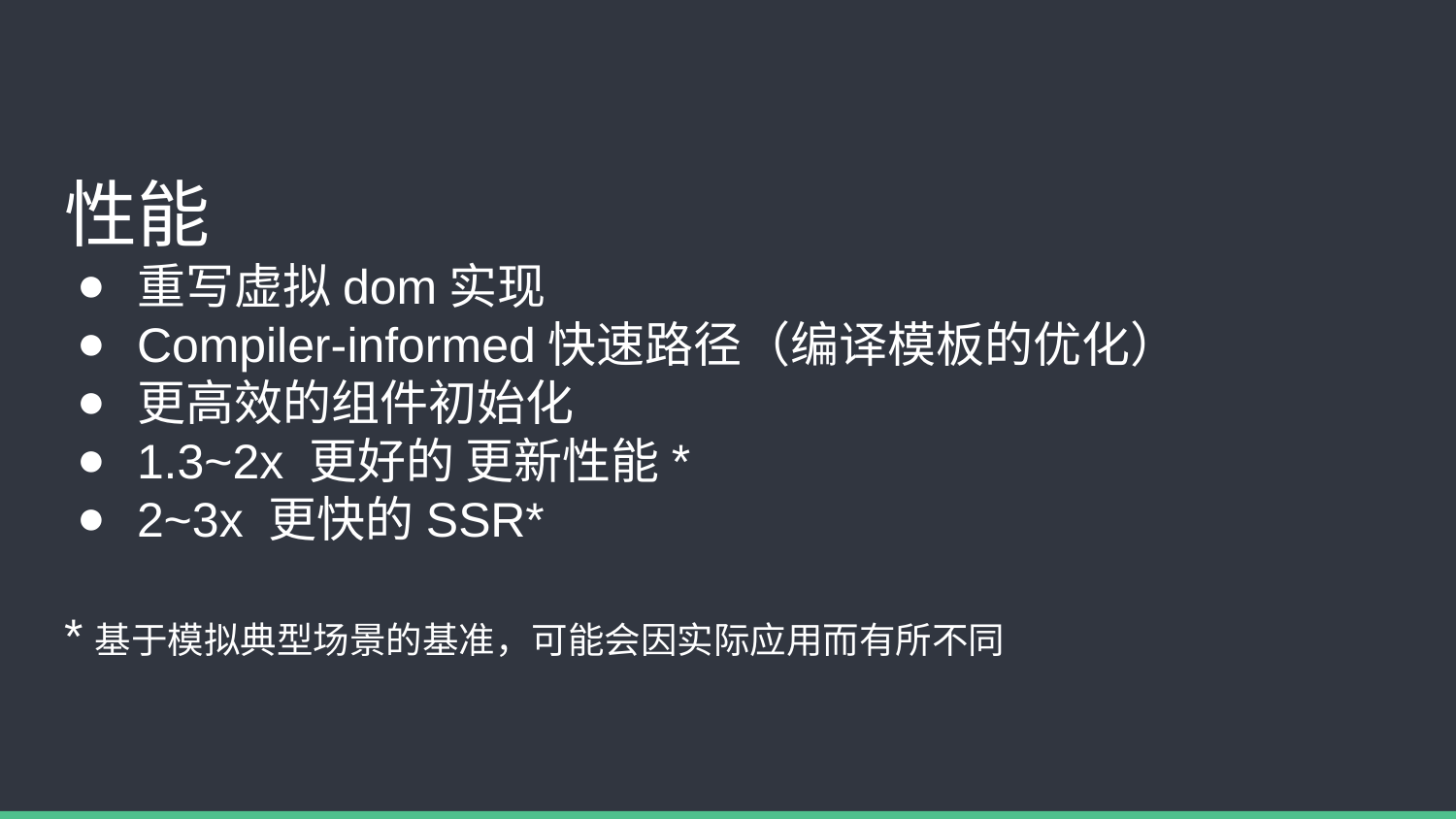

# 性能
重写虚拟dom实现
Compiler-informed快速路径（编译模板的优化）
更高效的组件初始化
1.3~2x 更好的 更新性能*
2~3x 更快的SSR*

*基于模拟典型场景的基准，可能会因实际应用而有所不同